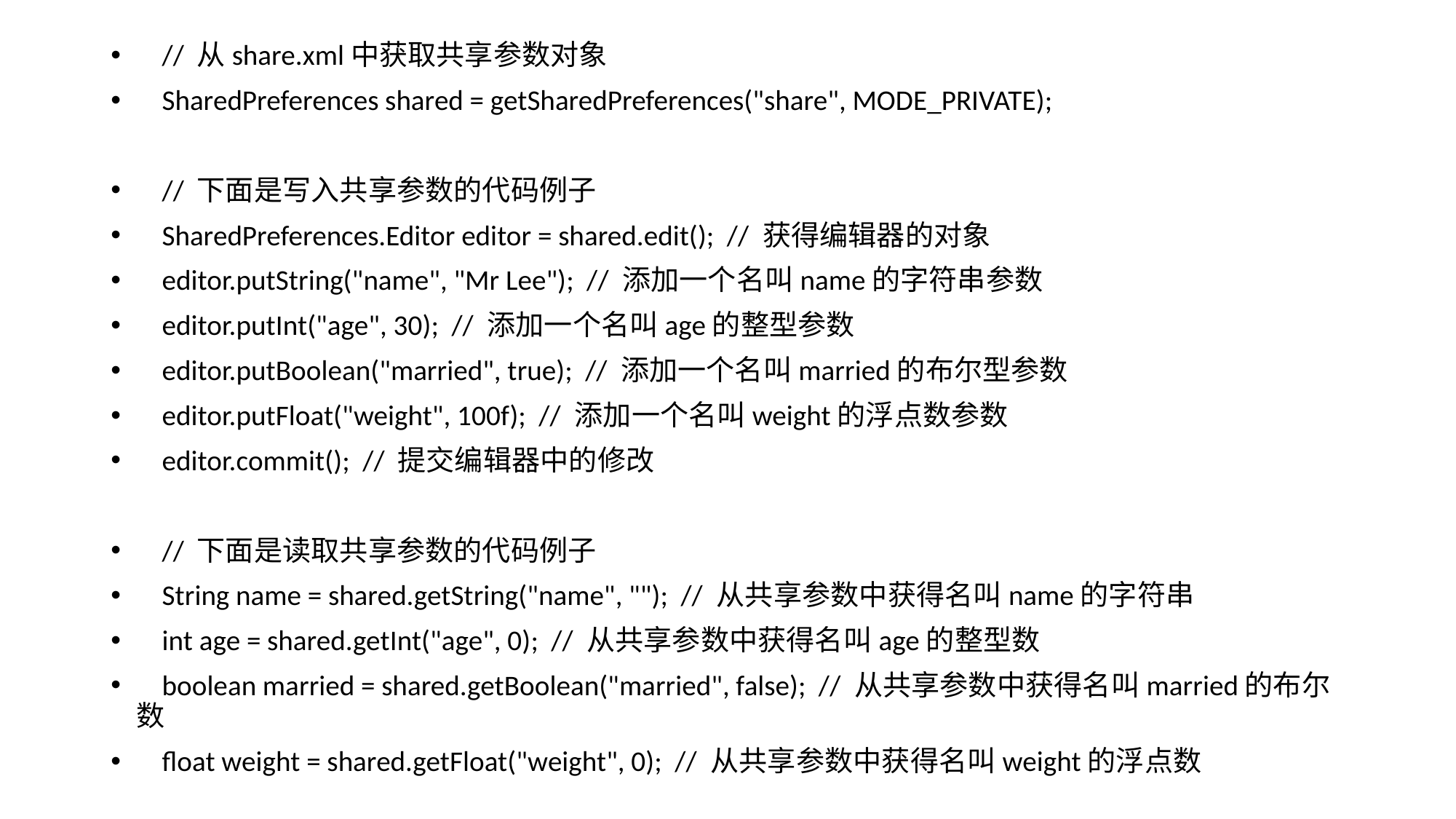

// 从share.xml中获取共享参数对象
    SharedPreferences shared = getSharedPreferences("share", MODE_PRIVATE);

    // 下面是写入共享参数的代码例子
    SharedPreferences.Editor editor = shared.edit();  // 获得编辑器的对象
    editor.putString("name", "Mr Lee");  // 添加一个名叫name的字符串参数
    editor.putInt("age", 30);  // 添加一个名叫age的整型参数
    editor.putBoolean("married", true);  // 添加一个名叫married的布尔型参数
    editor.putFloat("weight", 100f);  // 添加一个名叫weight的浮点数参数
    editor.commit();  // 提交编辑器中的修改

    // 下面是读取共享参数的代码例子
    String name = shared.getString("name", "");  // 从共享参数中获得名叫name的字符串
    int age = shared.getInt("age", 0);  // 从共享参数中获得名叫age的整型数
    boolean married = shared.getBoolean("married", false);  // 从共享参数中获得名叫married的布尔数
    float weight = shared.getFloat("weight", 0);  // 从共享参数中获得名叫weight的浮点数